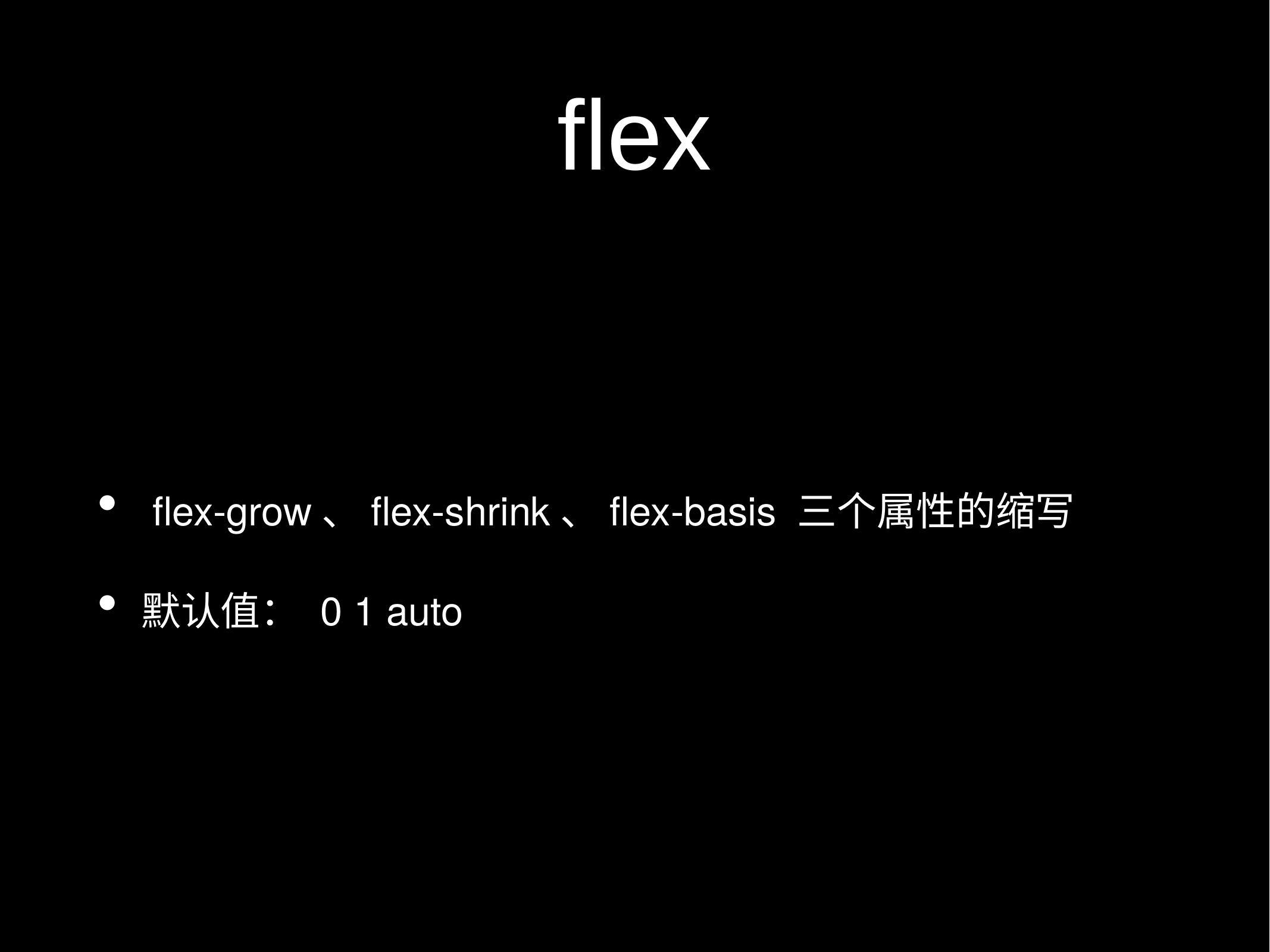

# flex
 flex-grow、flex-shrink、flex-basis 三个属性的缩写
默认值： 0 1 auto